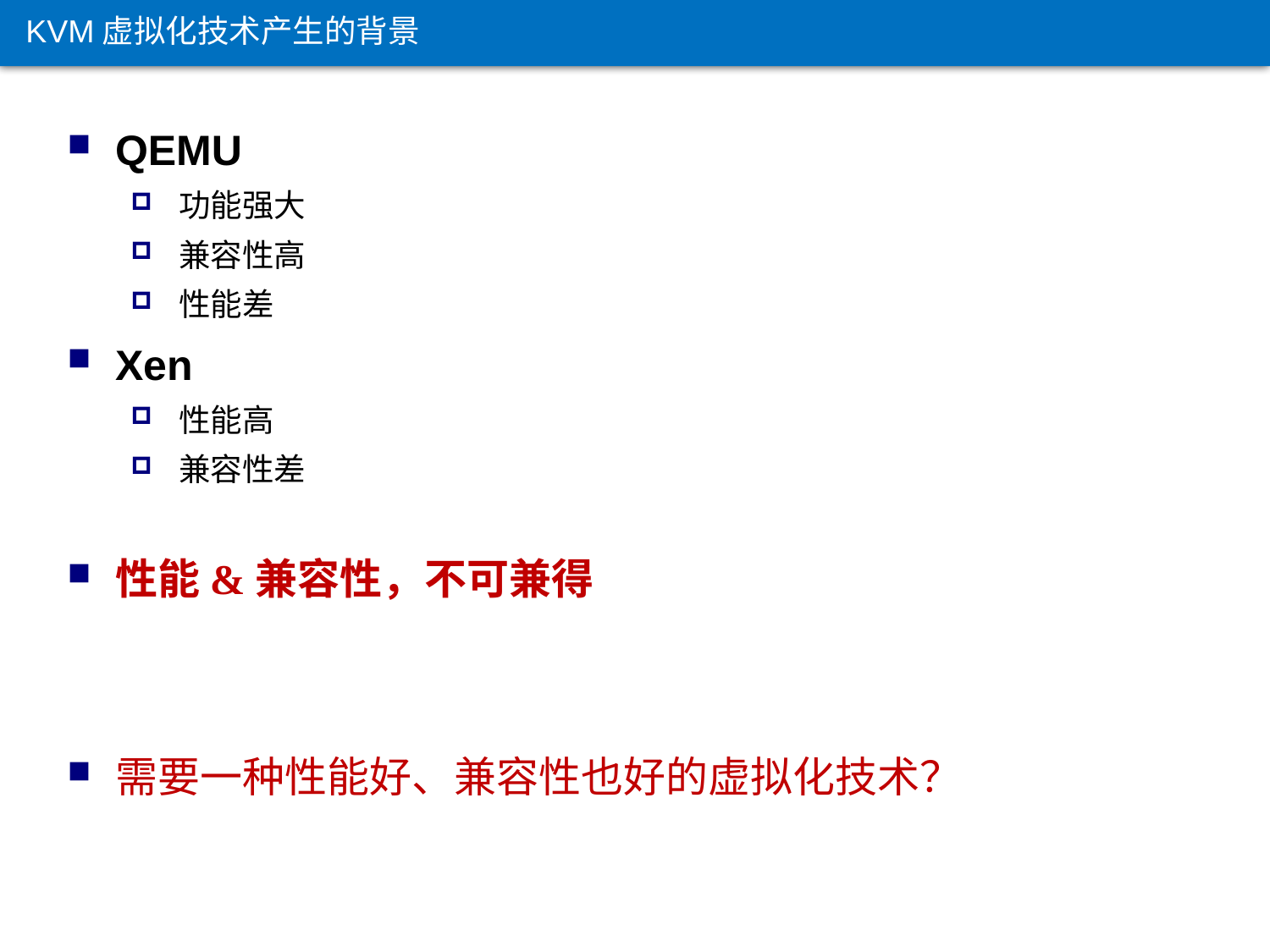

KVM虚拟化技术产生的背景
QEMU
功能强大
兼容性高
性能差
Xen
性能高
兼容性差

性能&兼容性，不可兼得

需要一种性能好、兼容性也好的虚拟化技术？
7